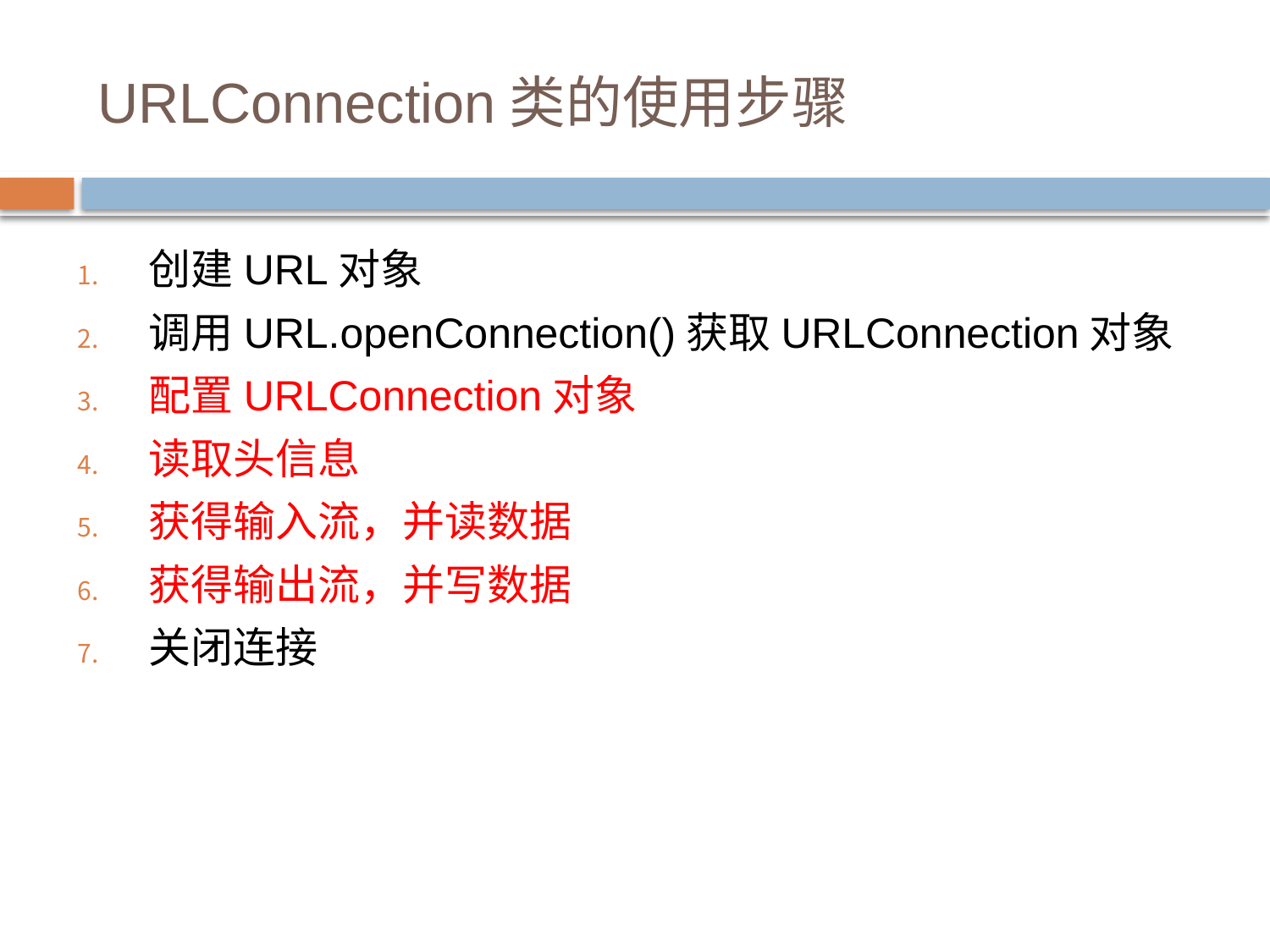

# URLConnection类的使用步骤
创建URL对象
调用URL.openConnection()获取URLConnection对象
配置URLConnection对象
读取头信息
获得输入流，并读数据
获得输出流，并写数据
关闭连接